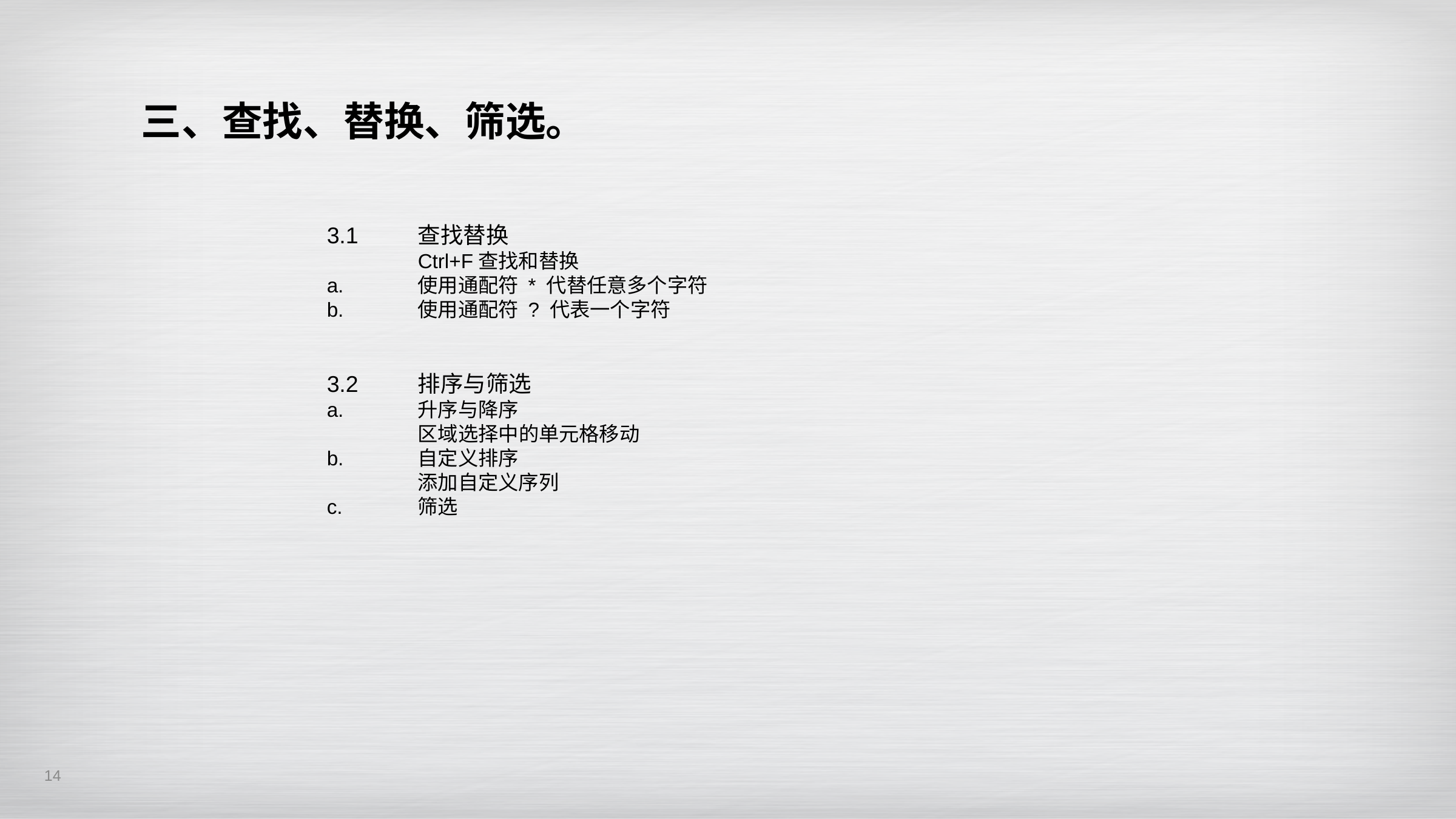

三、查找、替换、筛选。
3.1	查找替换
	Ctrl+F查找和替换
a.	使用通配符 * 代替任意多个字符
b.	使用通配符 ? 代表一个字符

3.2	排序与筛选
a.	升序与降序
	区域选择中的单元格移动
b.	自定义排序
	添加自定义序列
c.	筛选